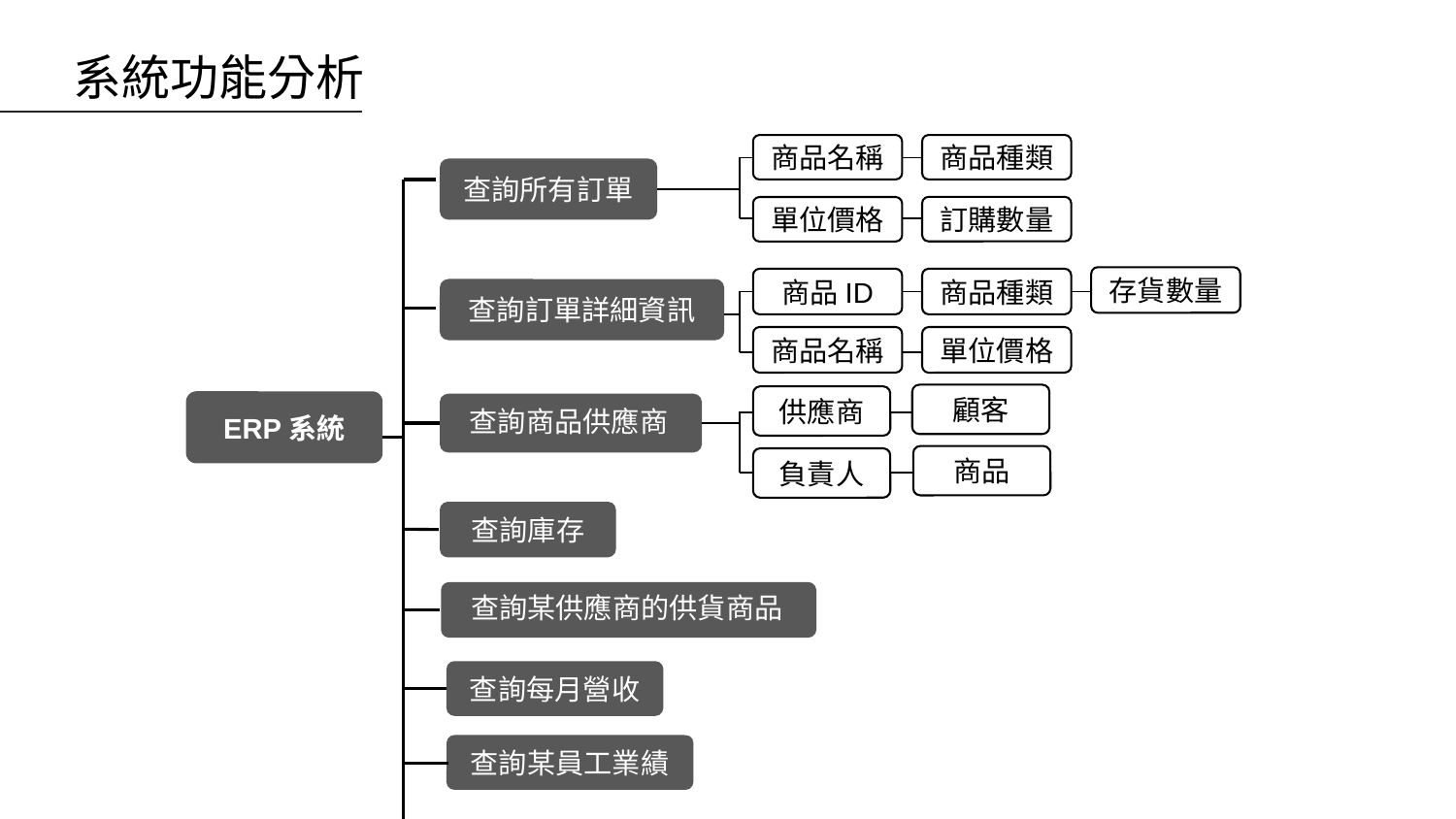

# 系統功能分析
商品名稱
商品種類
訂購數量
單位價格
查詢所有訂單
存貨數量
商品ID
商品種類
商品名稱
單位價格
查詢訂單詳細資訊
顧客
供應商
商品
負責人
ERP系統
查詢商品供應商
查詢庫存
查詢某供應商的供貨商品
查詢每月營收
查詢某員工業績